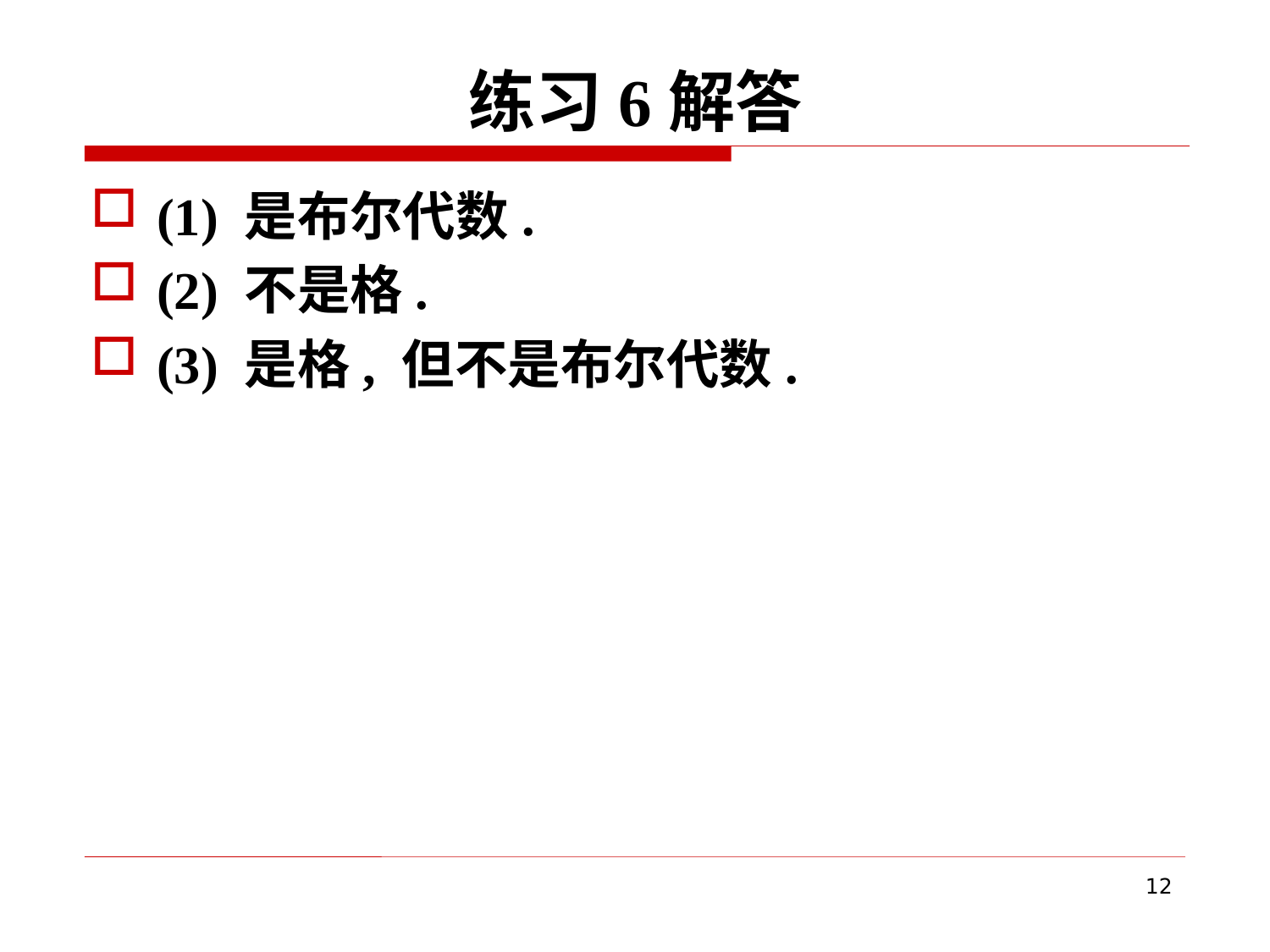

# 练习6解答
(1) 是布尔代数.
(2) 不是格.
(3) 是格, 但不是布尔代数.
12